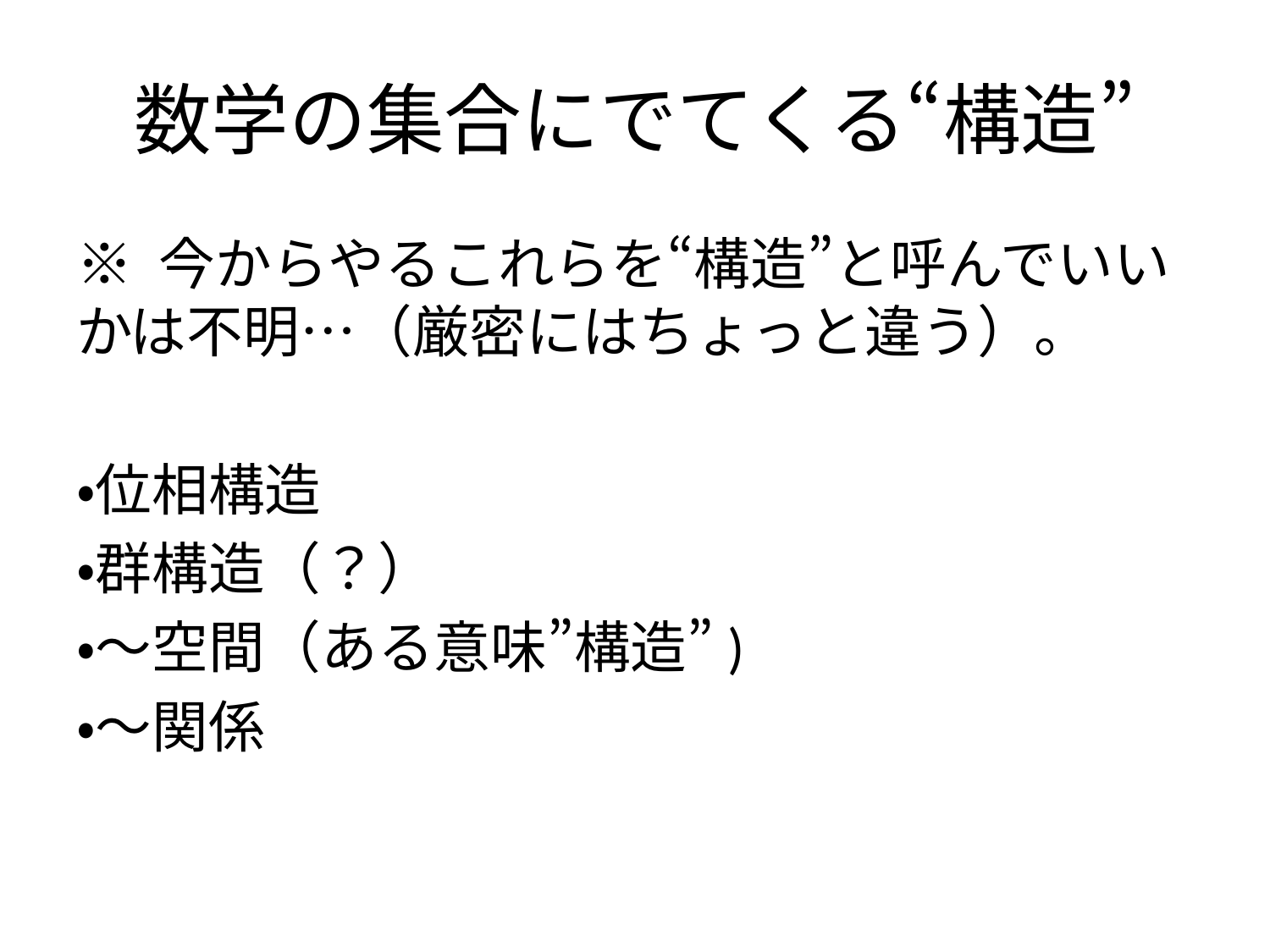

# 数学の集合にでてくる“構造”
※ 今からやるこれらを“構造”と呼んでいいかは不明…（厳密にはちょっと違う）。

・位相構造
・群構造（？）
・～空間（ある意味”構造”)
・～関係